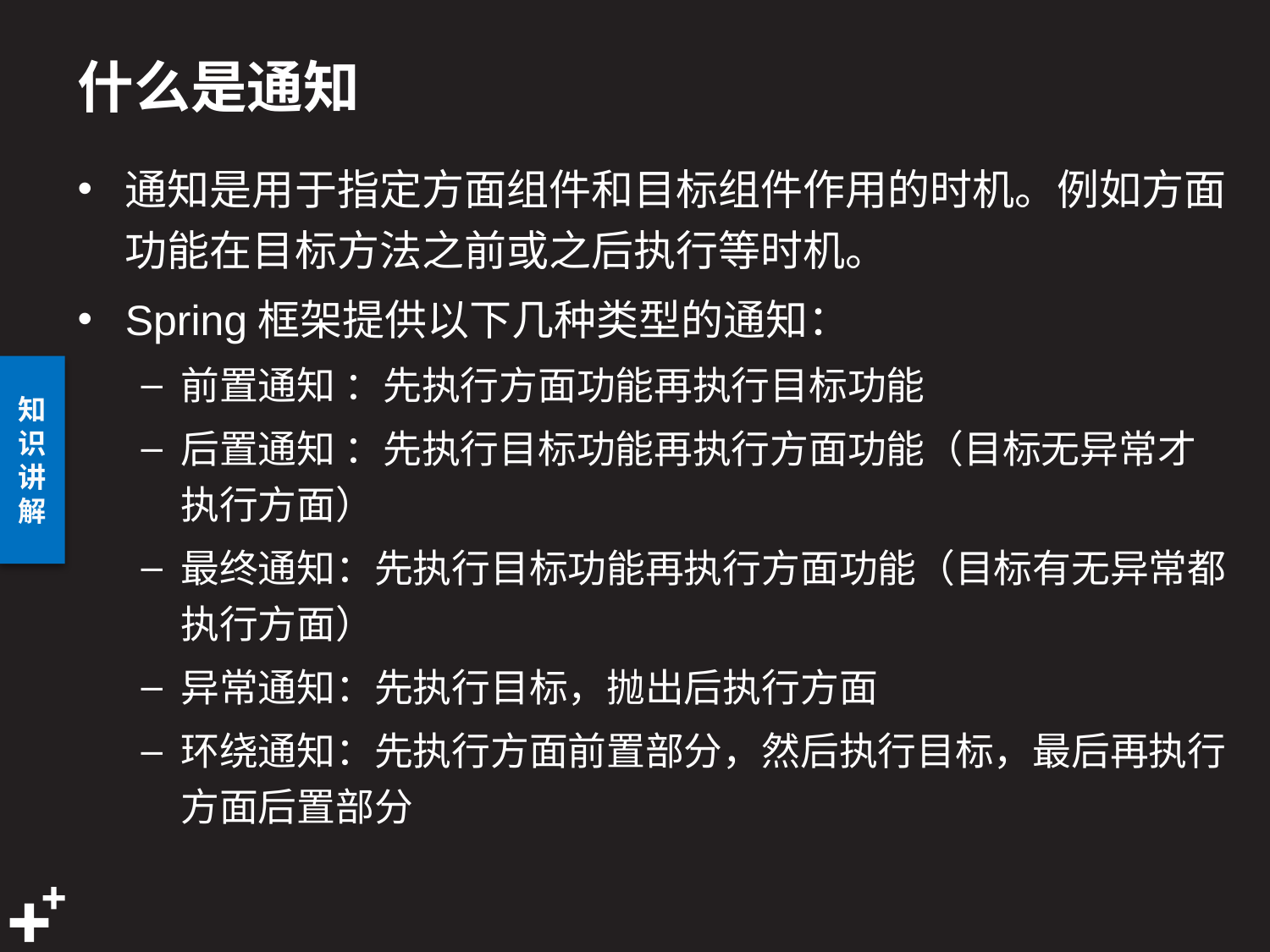

# 什么是通知
通知是用于指定方面组件和目标组件作用的时机。例如方面功能在目标方法之前或之后执行等时机。
Spring框架提供以下几种类型的通知：
前置通知 ：先执行方面功能再执行目标功能
后置通知 ：先执行目标功能再执行方面功能（目标无异常才执行方面）
最终通知：先执行目标功能再执行方面功能（目标有无异常都执行方面）
异常通知：先执行目标，抛出后执行方面
环绕通知：先执行方面前置部分，然后执行目标，最后再执行方面后置部分